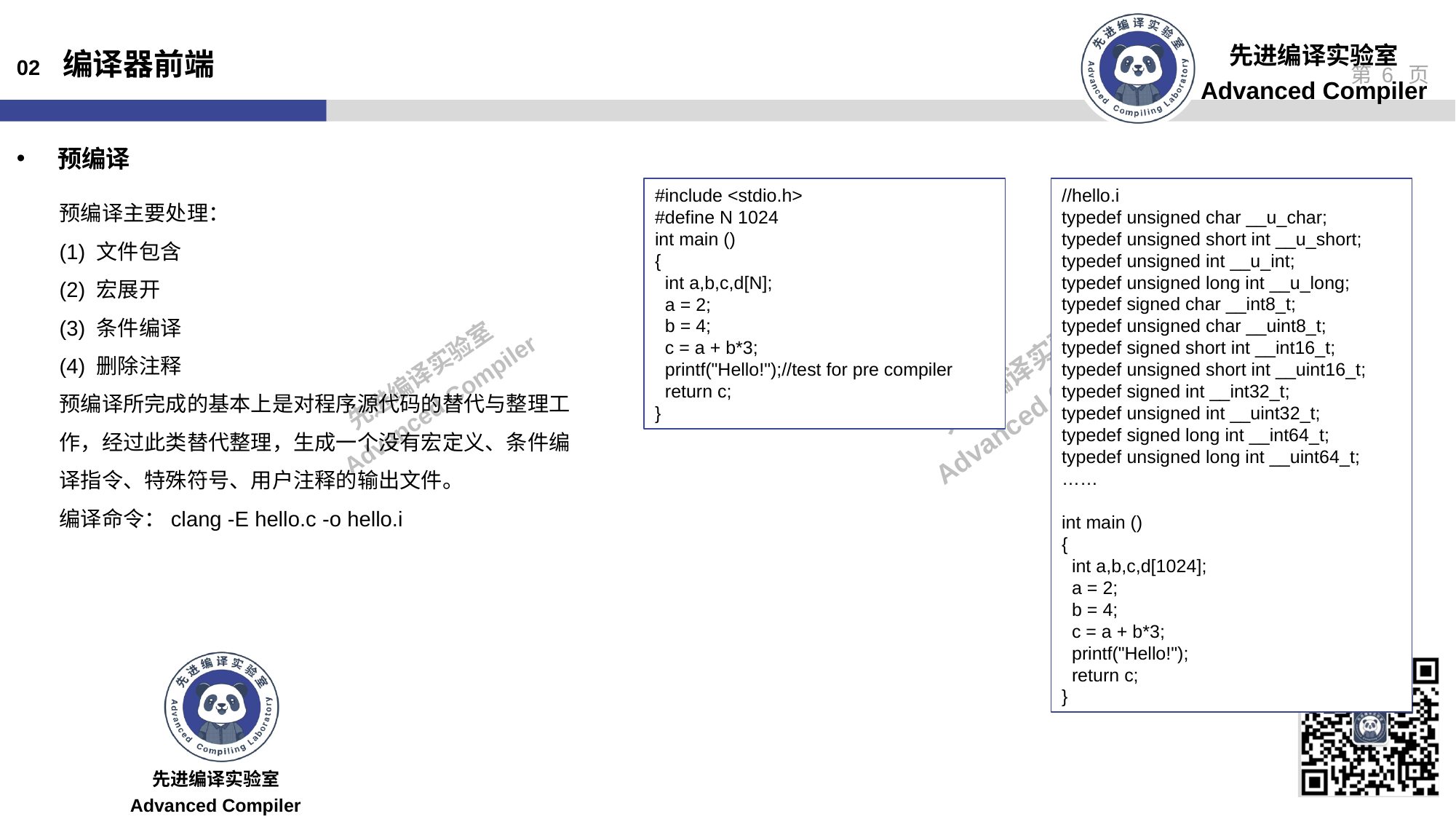

02  编译器前端
预编译
#include <stdio.h>
#define N 1024
int main ()
{
  int a,b,c,d[N];
  a = 2;
  b = 4;
  c = a + b*3;
  printf("Hello!");//test for pre compiler
  return c;
}
//hello.i
typedef unsigned char __u_char;
typedef unsigned short int __u_short;
typedef unsigned int __u_int;
typedef unsigned long int __u_long;
typedef signed char __int8_t;
typedef unsigned char __uint8_t;
typedef signed short int __int16_t;
typedef unsigned short int __uint16_t;
typedef signed int __int32_t;
typedef unsigned int __uint32_t;
typedef signed long int __int64_t;
typedef unsigned long int __uint64_t;
……

int main ()
{
  int a,b,c,d[1024];
  a = 2;
  b = 4;
  c = a + b*3;
  printf("Hello!");
  return c;
}
预编译主要处理：
(1) 文件包含
(2) 宏展开
(3) 条件编译
(4) 删除注释
预编译所完成的基本上是对程序源代码的替代与整理工作，经过此类替代整理，生成一个没有宏定义、条件编译指令、特殊符号、用户注释的输出文件。
编译命令：clang -E hello.c -o hello.i